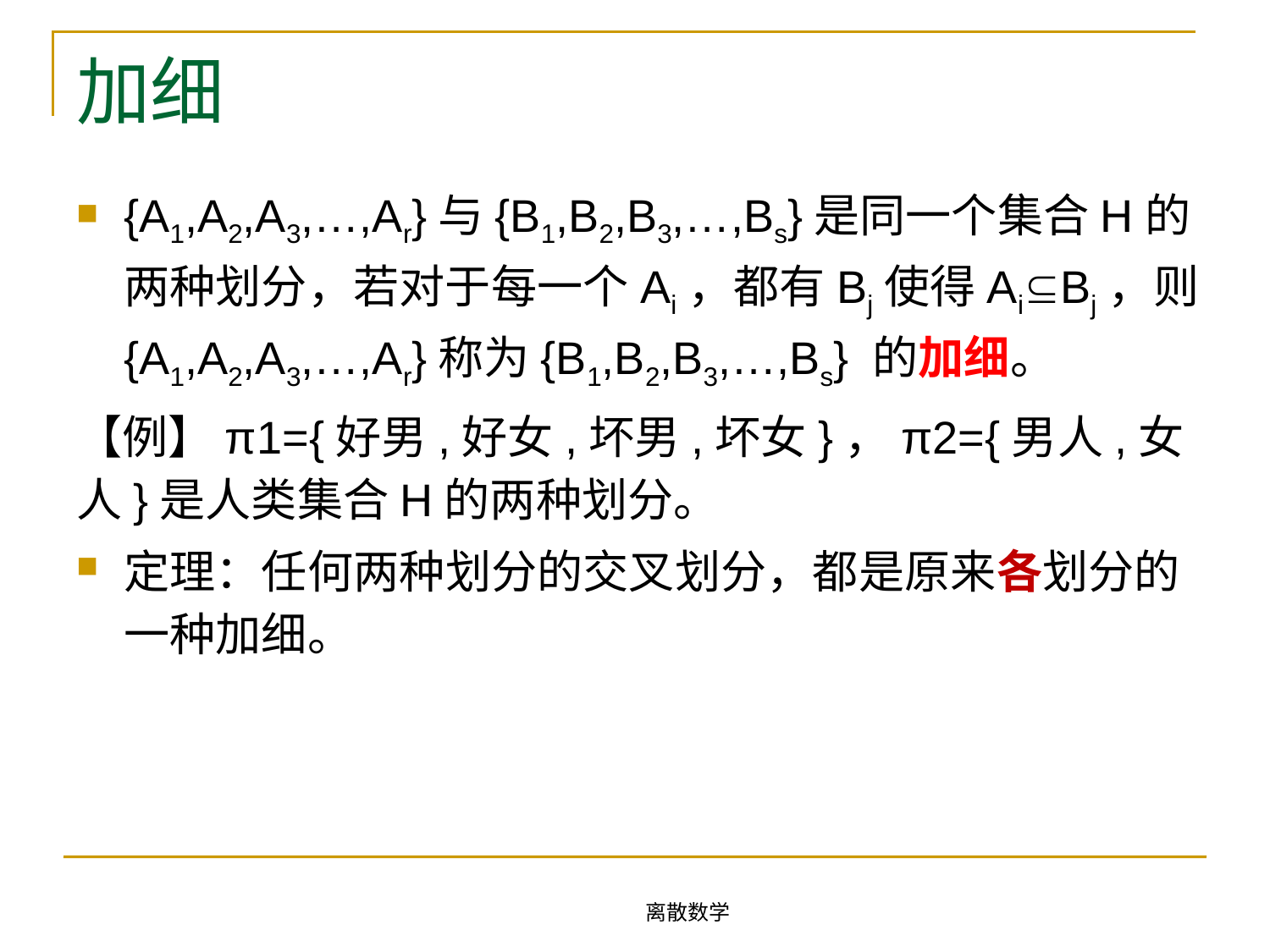

# 加细
{A1,A2,A3,…,Ar}与{B1,B2,B3,…,Bs}是同一个集合H的两种划分，若对于每一个Ai，都有Bj使得Ai⊆Bj，则{A1,A2,A3,…,Ar}称为{B1,B2,B3,…,Bs} 的加细。
【例】π1={好男,好女,坏男,坏女}，π2={男人,女人}是人类集合H的两种划分。
定理：任何两种划分的交叉划分，都是原来各划分的一种加细。

离散数学
31